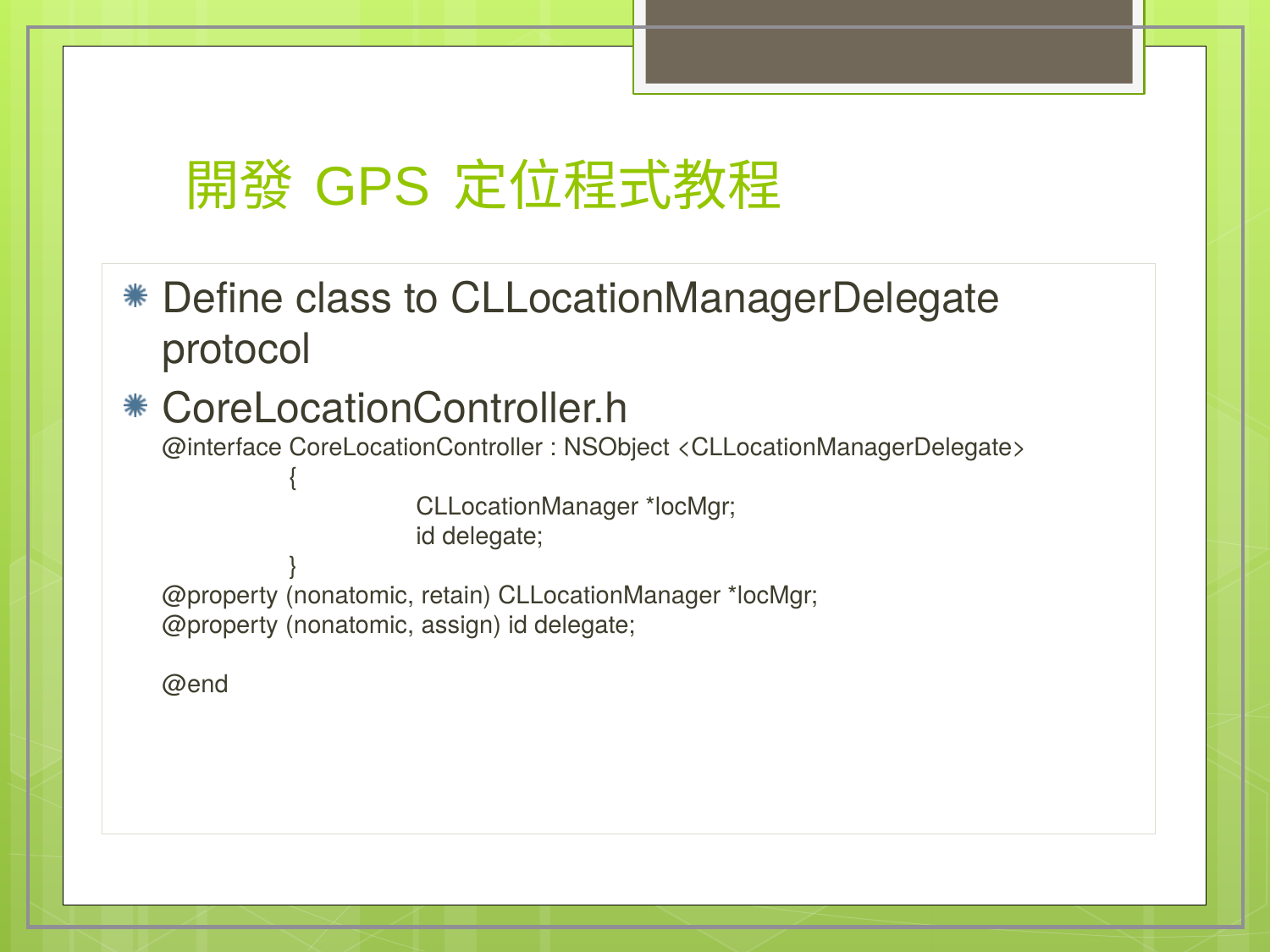

# 開發 GPS 定位程式教程
Define class to CLLocationManagerDelegate protocol
CoreLocationController.h
	@interface CoreLocationController : NSObject <CLLocationManagerDelegate>
		{
			CLLocationManager *locMgr;
			id delegate;
		}
	@property (nonatomic, retain) CLLocationManager *locMgr;
	@property (nonatomic, assign) id delegate;

	@end